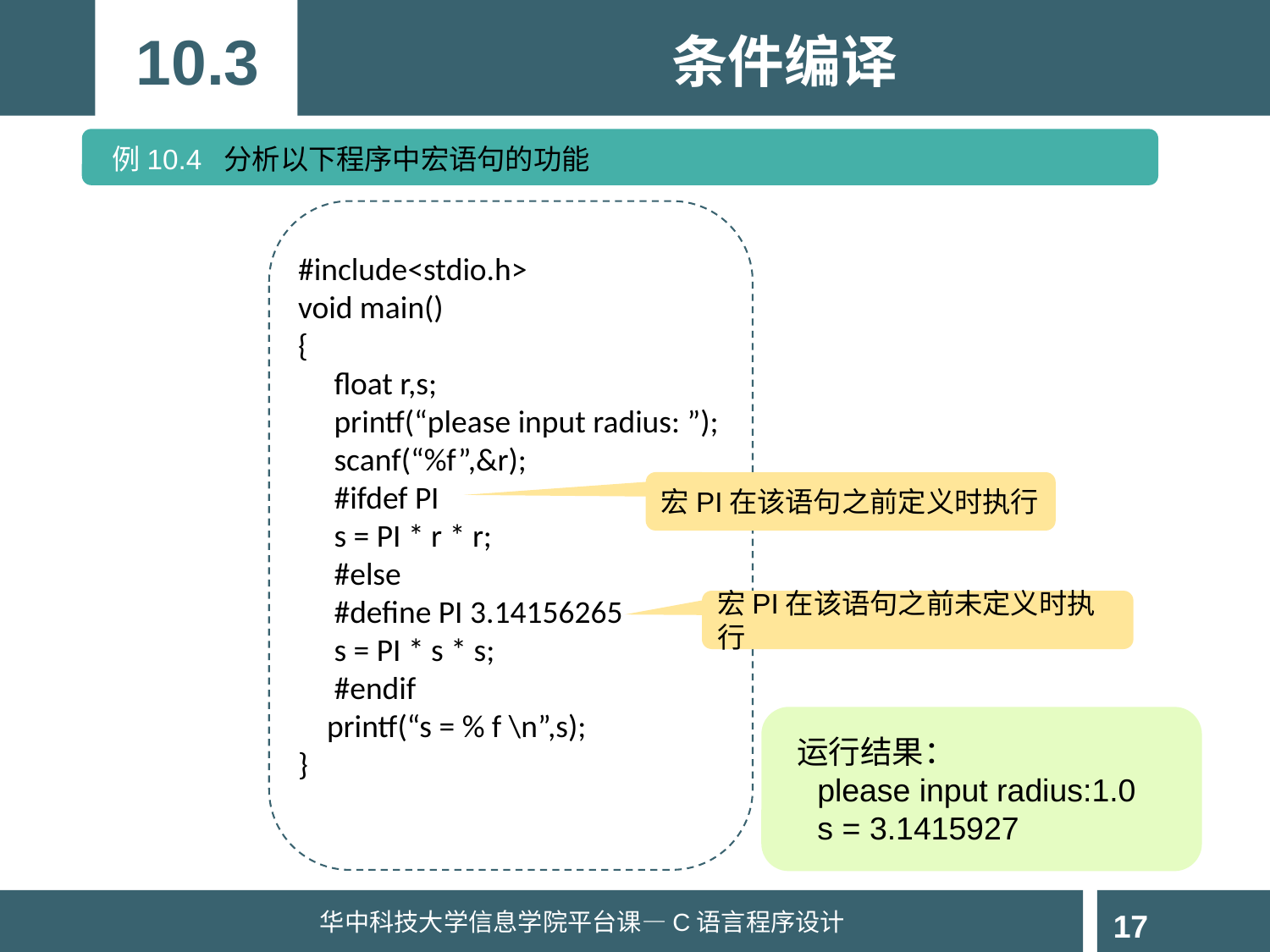

10.3
条件编译
 例10.4  分析以下程序中宏语句的功能

#include<stdio.h>
void main()
{
     float r,s;
     printf(“please input radius: ”);
     scanf(“%f”,&r);
     #ifdef PI
     s = PI * r * r;
     #else
     #define PI 3.14156265
     s = PI * s * s;
     #endif
    printf(“s = % f \n”,s);
}

宏PI在该语句之前定义时执行
宏PI在该语句之前未定义时执行
 运行结果：
    please input radius:1.0
    s = 3.1415927